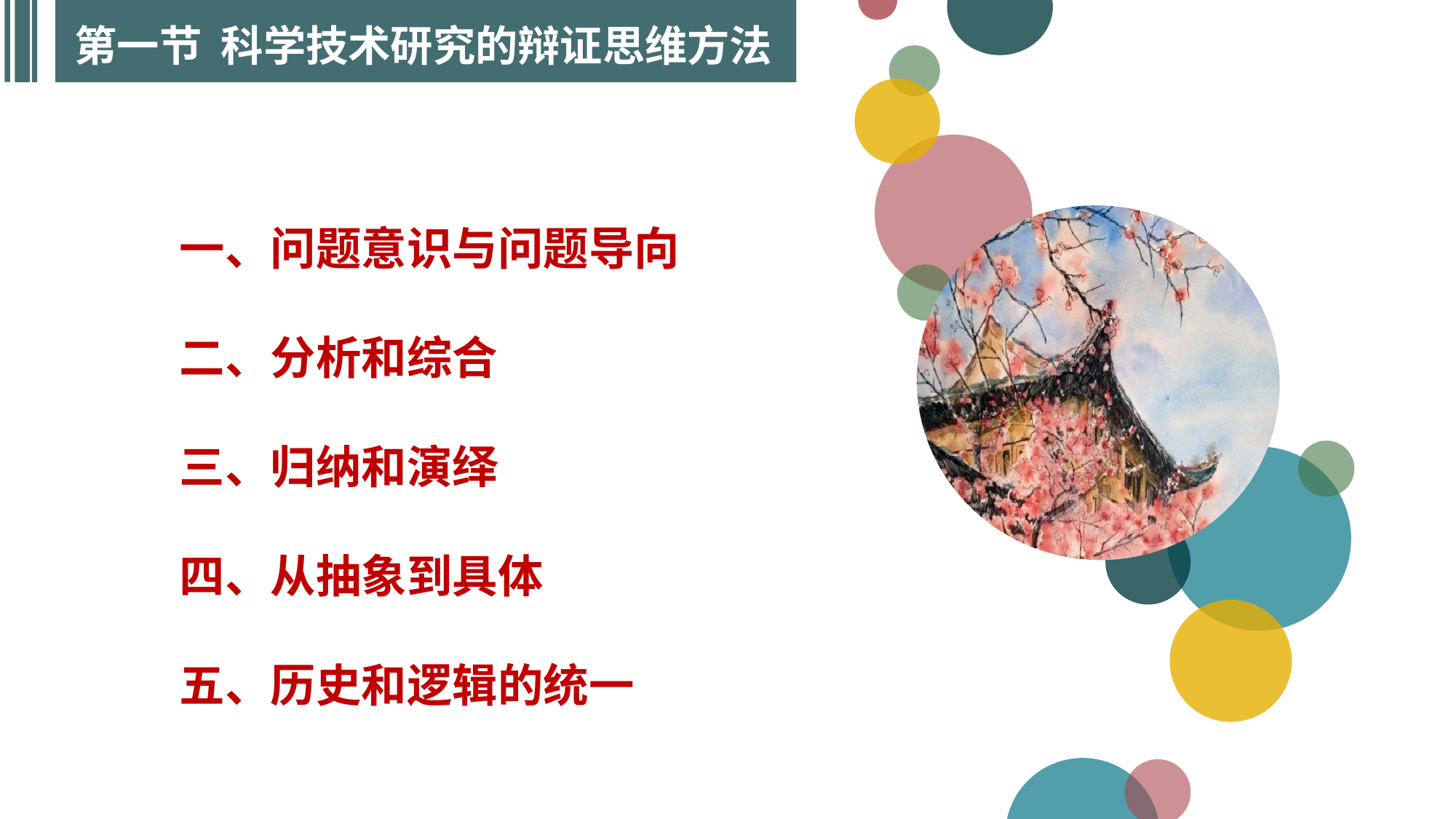

第一节  科学技术研究的辩证思维方法
一、问题意识与问题导向
二、分析和综合
三、归纳和演绎
四、从抽象到具体
五、历史和逻辑的统一